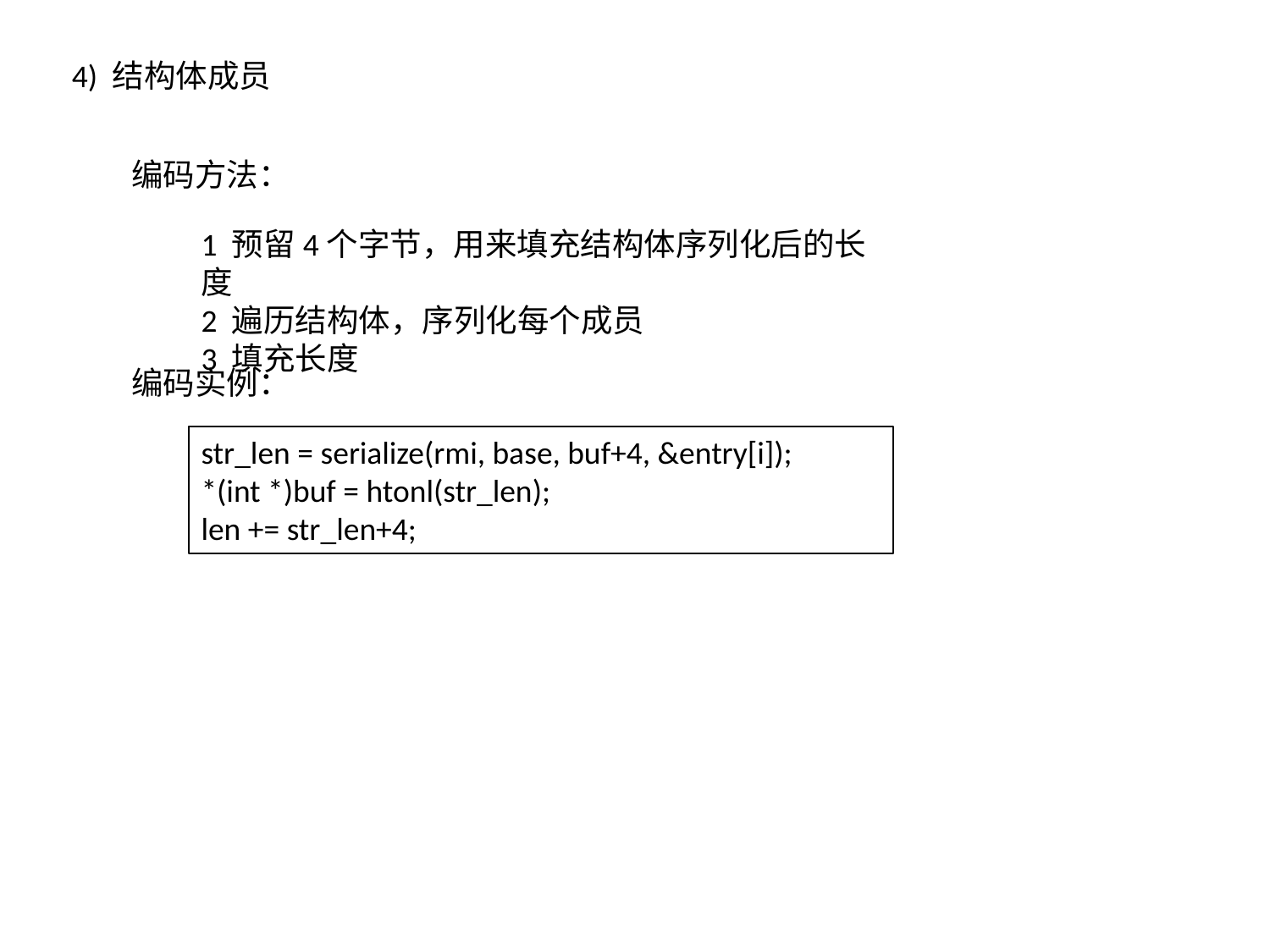

4) 结构体成员
编码方法：
1 预留4个字节，用来填充结构体序列化后的长度
2 遍历结构体，序列化每个成员
3 填充长度
编码实例：
str_len = serialize(rmi, base, buf+4, &entry[i]);
*(int *)buf = htonl(str_len);
len += str_len+4;